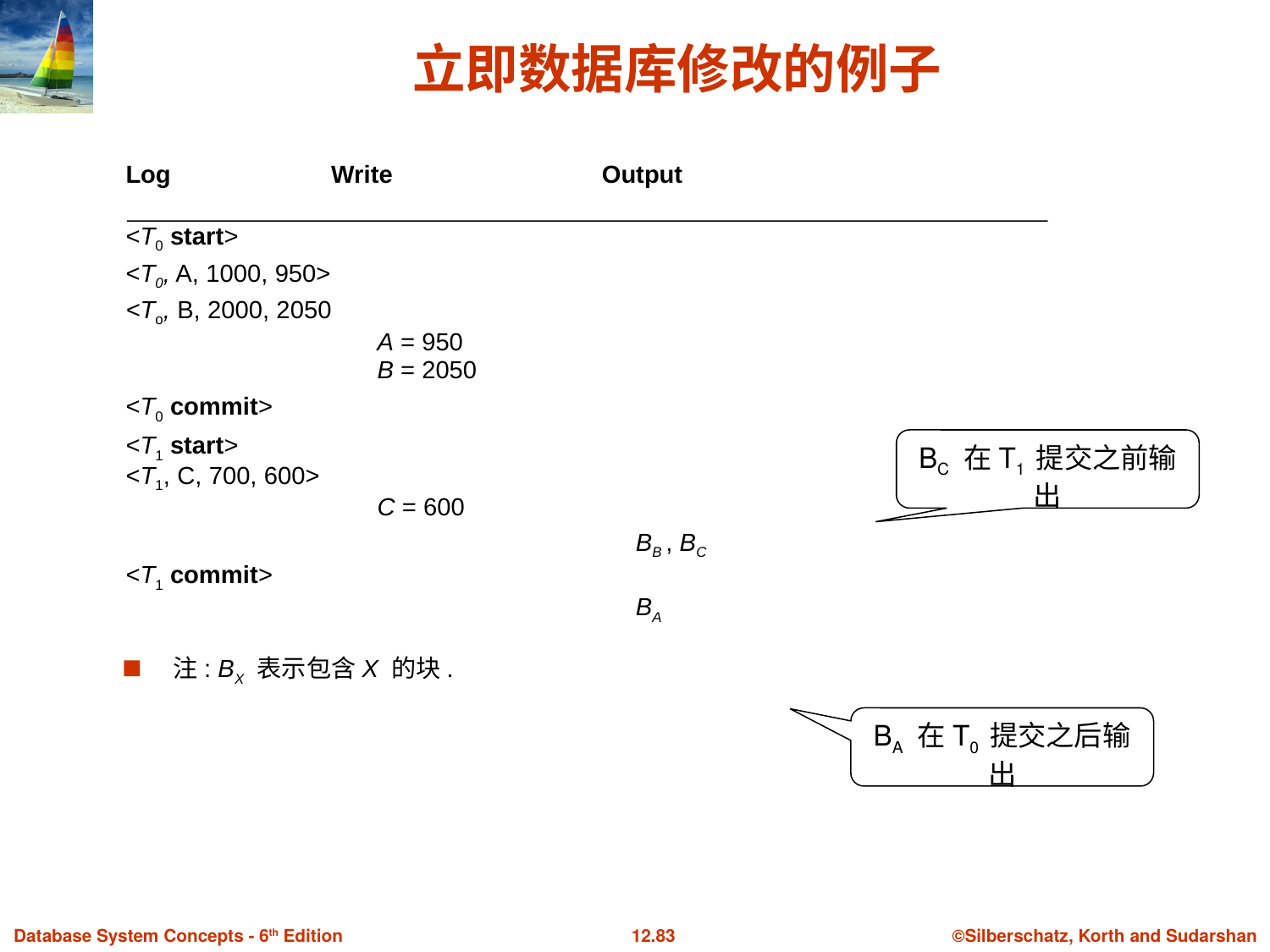

Log                       Write                              Output

<T0 start>
<T0, A, 1000, 950>
<To, B, 2000, 2050
                                    A = 950
                                    B = 2050
<T0 commit>
<T1 start>
<T1, C, 700, 600>
                                    C = 600
                                                                         BB , BC
<T1 commit>
                                                                         BA
注: BX 表示包含X 的块.

# 立即数据库修改的例子

BC 在T1 提交之前输出
BA 在T0 提交之后输出